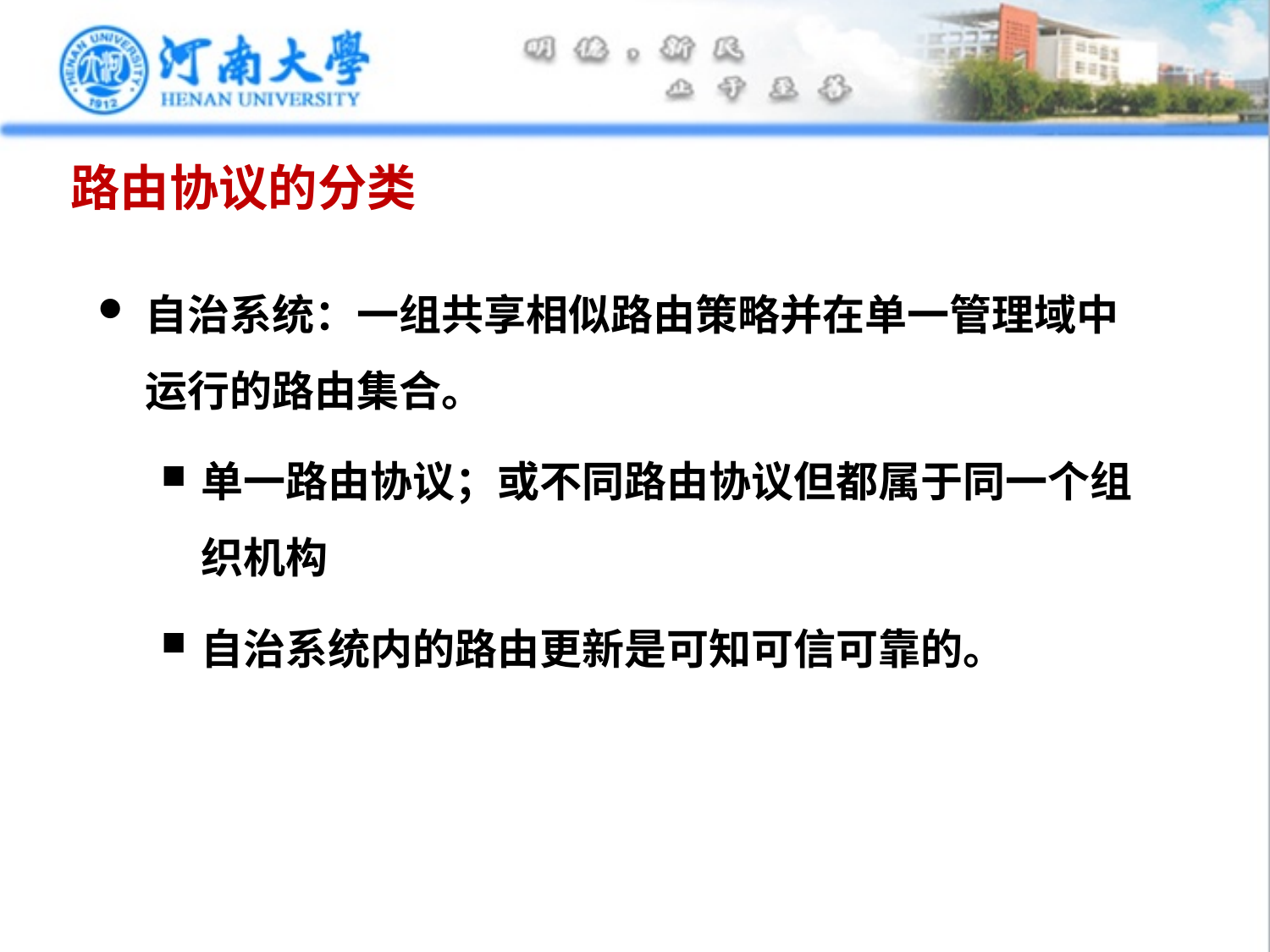

# 路由协议的分类
自治系统：一组共享相似路由策略并在单一管理域中运行的路由集合。
单一路由协议；或不同路由协议但都属于同一个组织机构
自治系统内的路由更新是可知可信可靠的。